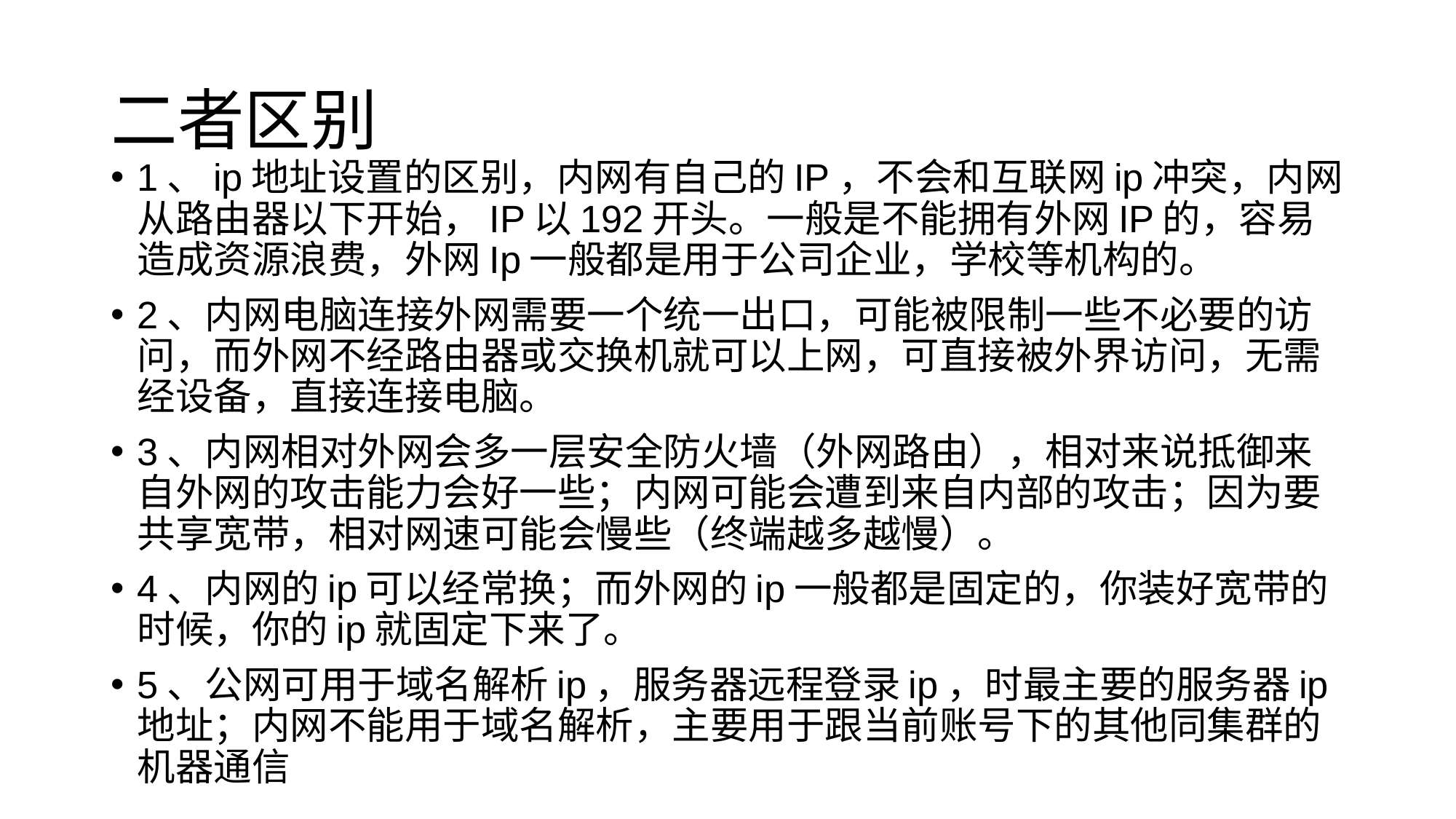

# 二者区别
1、ip地址设置的区别，内网有自己的IP，不会和互联网ip冲突，内网从路由器以下开始，IP以192开头。一般是不能拥有外网IP的，容易造成资源浪费，外网Ip一般都是用于公司企业，学校等机构的。
2、内网电脑连接外网需要一个统一出口，可能被限制一些不必要的访问，而外网不经路由器或交换机就可以上网，可直接被外界访问，无需经设备，直接连接电脑。
3、内网相对外网会多一层安全防火墙（外网路由），相对来说抵御来自外网的攻击能力会好一些；内网可能会遭到来自内部的攻击；因为要共享宽带，相对网速可能会慢些（终端越多越慢）。
4、内网的ip可以经常换；而外网的ip一般都是固定的，你装好宽带的时候，你的ip就固定下来了。
5、公网可用于域名解析ip，服务器远程登录ip，时最主要的服务器ip地址；内网不能用于域名解析，主要用于跟当前账号下的其他同集群的机器通信